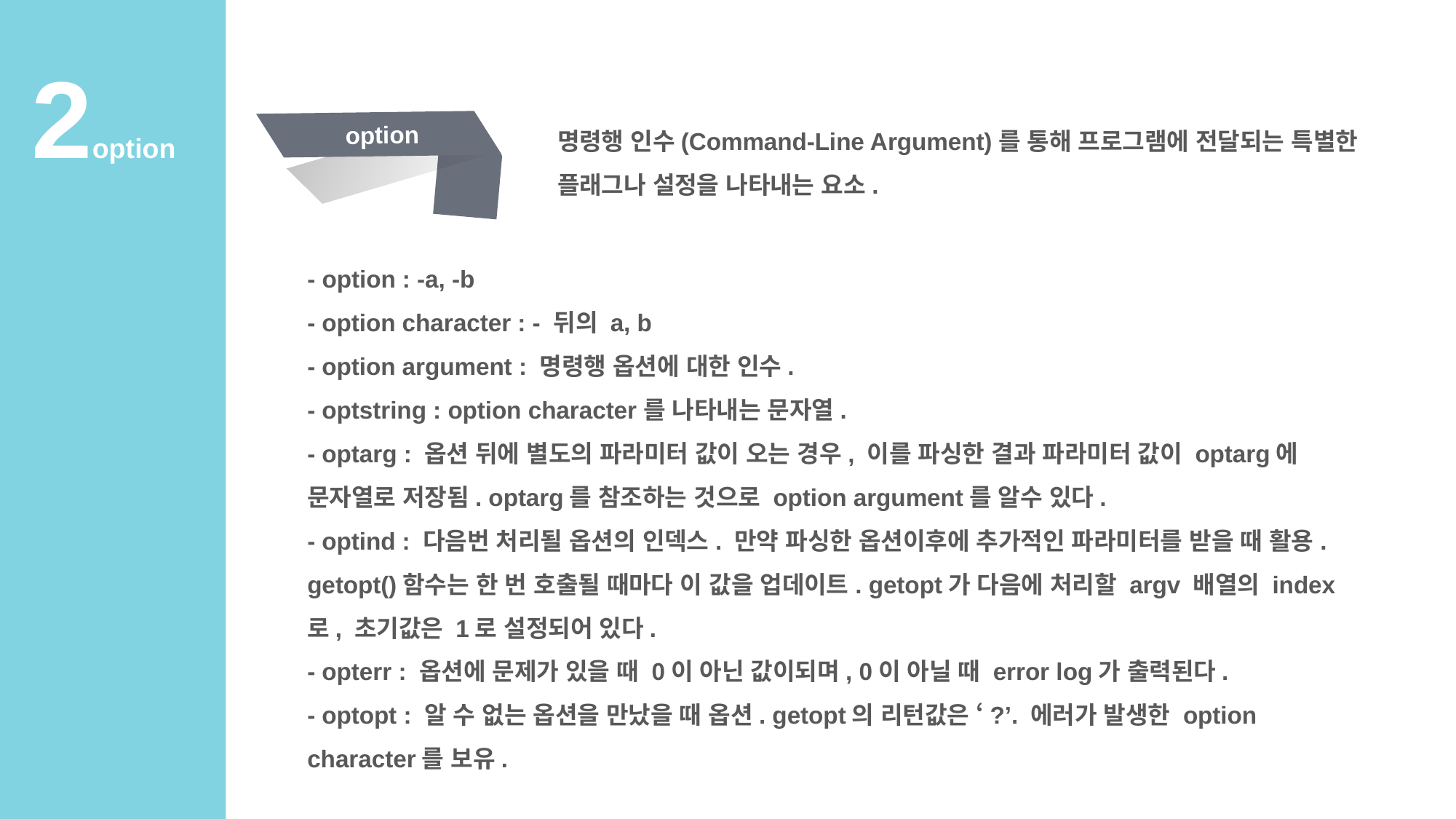

2option
명령행 인수(Command-Line Argument)를 통해 프로그램에 전달되는 특별한 플래그나 설정을 나타내는 요소.
 option

- option : -a, -b
- option character : - 뒤의 a, b
- option argument : 명령행 옵션에 대한 인수.
- optstring : option character를 나타내는 문자열.
- optarg : 옵션 뒤에 별도의 파라미터 값이 오는 경우, 이를 파싱한 결과 파라미터 값이 optarg에 문자열로 저장됨. optarg를 참조하는 것으로 option argument를 알수 있다.
- optind : 다음번 처리될 옵션의 인덱스. 만약 파싱한 옵션이후에 추가적인 파라미터를 받을 때 활용. getopt()함수는 한 번 호출될 때마다 이 값을 업데이트. getopt가 다음에 처리할 argv 배열의 index로, 초기값은 1로 설정되어 있다.
- opterr : 옵션에 문제가 있을 때 0이 아닌 값이되며, 0이 아닐 때 error log가 출력된다.
- optopt : 알 수 없는 옵션을 만났을 때 옵션. getopt의 리턴값은 ‘?’. 에러가 발생한 option character를 보유.